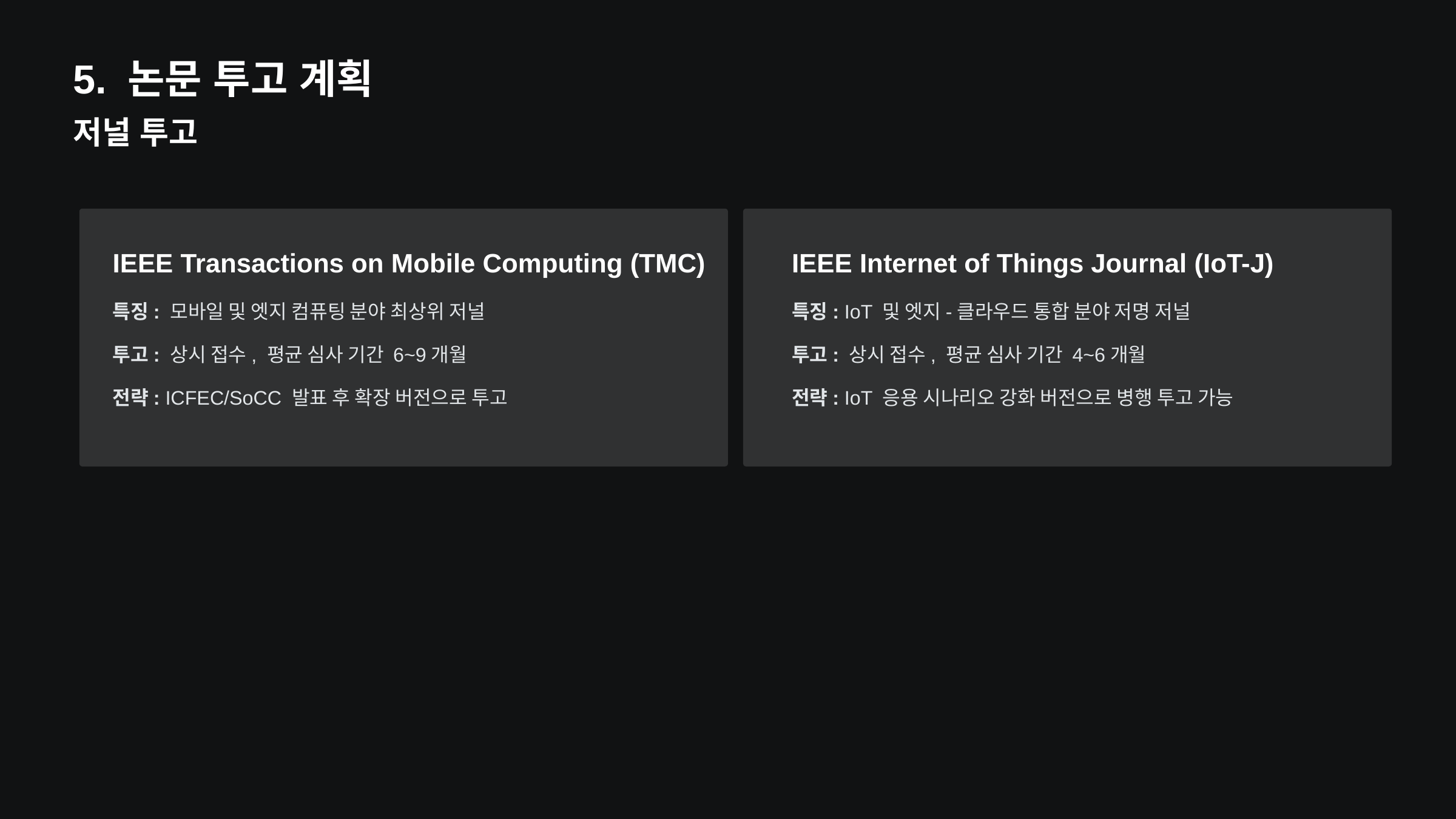

5. 논문 투고 계획
저널 투고

IEEE Transactions on Mobile Computing (TMC)
IEEE Internet of Things Journal (IoT-J)
특징: 모바일 및 엣지 컴퓨팅 분야 최상위 저널
특징: IoT 및 엣지-클라우드 통합 분야 저명 저널
투고: 상시 접수, 평균 심사 기간 6~9개월
투고: 상시 접수, 평균 심사 기간 4~6개월
전략: ICFEC/SoCC 발표 후 확장 버전으로 투고
전략: IoT 응용 시나리오 강화 버전으로 병행 투고 가능